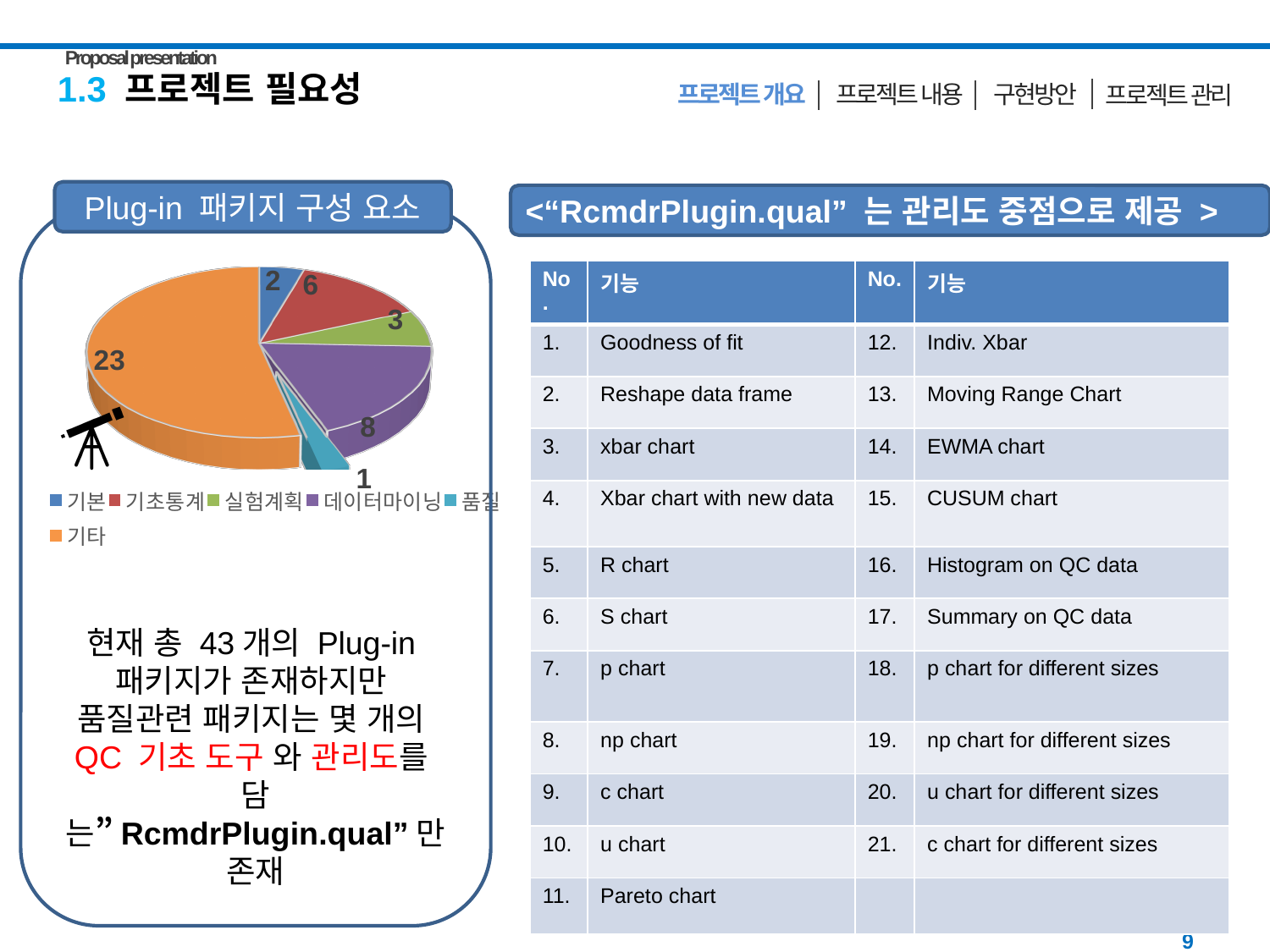

Proposal presentation

1.3 프로젝트 필요성
구현방안
 프로젝트 내용
프로젝트 개요
프로젝트 관리

Plug-in 패키지 구성 요소
<“RcmdrPlugin.qual” 는 관리도 중점으로 제공 >

현재 총 43개의 Plug-in
패키지가 존재하지만
품질관련 패키지는 몇 개의
QC 기초 도구 와 관리도를
담는”RcmdrPlugin.qual”만 존재

[unsupported chart]

| No. | 기능 | No. | 기능 |
| --- | --- | --- | --- |
| 1. | Goodness of fit | 12. | Indiv. Xbar |
| 2. | Reshape data frame | 13. | Moving Range Chart |
| 3. | xbar chart | 14. | EWMA chart |
| 4. | Xbar chart with new data | 15. | CUSUM chart |
| 5. | R chart | 16. | Histogram on QC data |
| 6. | S chart | 17. | Summary on QC data |
| 7. | p chart | 18. | p chart for different sizes |
| 8. | np chart | 19. | np chart for different sizes |
| 9. | c chart | 20. | u chart for different sizes |
| 10. | u chart | 21. | c chart for different sizes |
| 11. | Pareto chart |  |  |

9